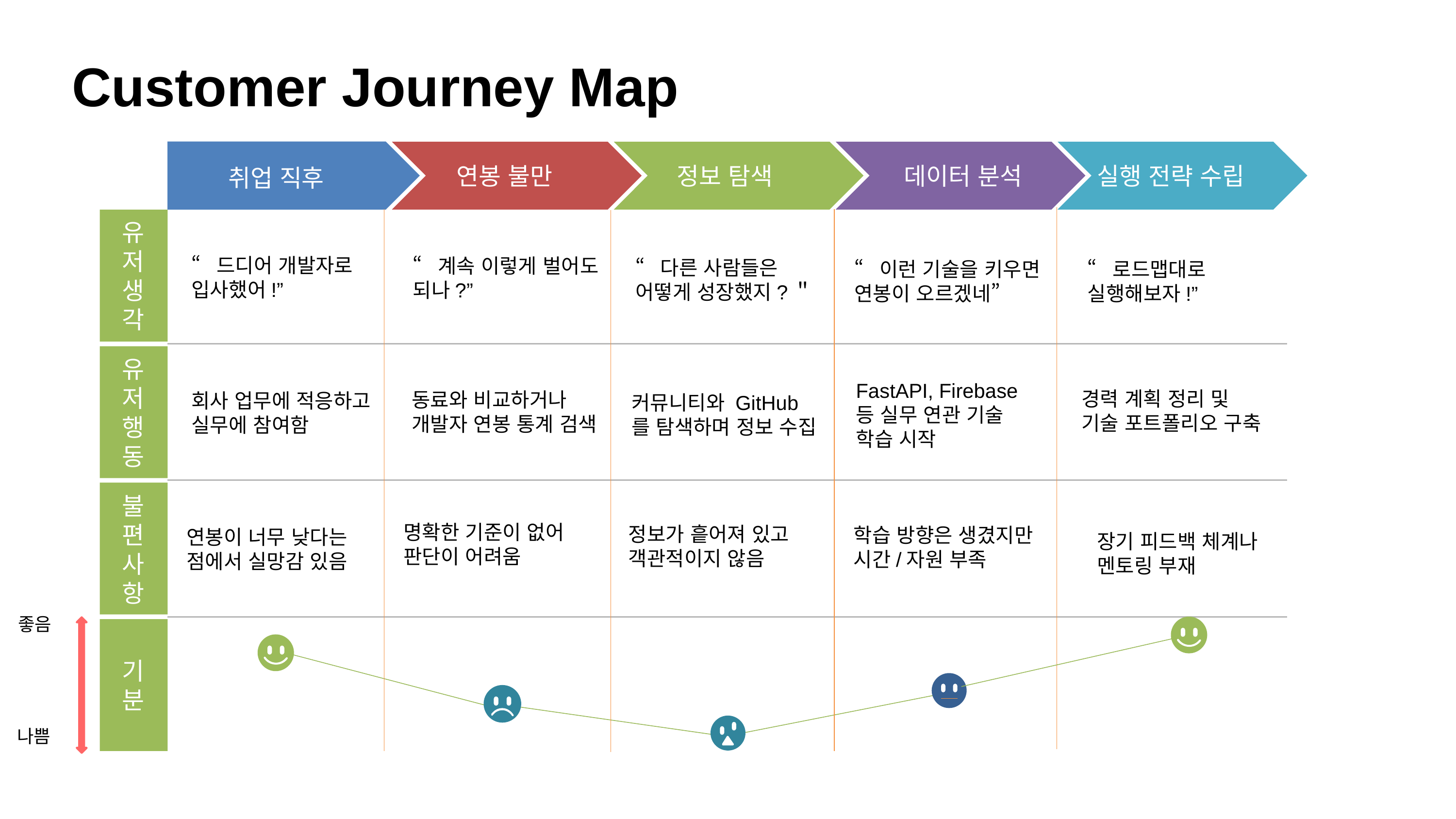

연봉 불만
정보 탐색
데이터 분석
실행 전략 수립
취업 직후
“드디어 개발자로 입사했어!”
“계속 이렇게 벌어도 되나?”
“다른 사람들은 어떻게 성장했지?＂
“이런 기술을 키우면 연봉이 오르겠네”
“로드맵대로 실행해보자!”
유저 생각

경력 계획 정리 및 기술 포트폴리오 구축
동료와 비교하거나 개발자 연봉 통계 검색
회사 업무에 적응하고 실무에 참여함
커뮤니티와 GitHub를 탐색하며 정보 수집
FastAPI, Firebase 등 실무 연관 기술 학습 시작

유저행동
명확한 기준이 없어 판단이 어려움
정보가 흩어져 있고 객관적이지 않음
학습 방향은 생겼지만 시간/자원 부족
연봉이 너무 낮다는 점에서 실망감 있음
장기 피드백 체계나 멘토링 부재

불편사항
좋음

기분

나쁨